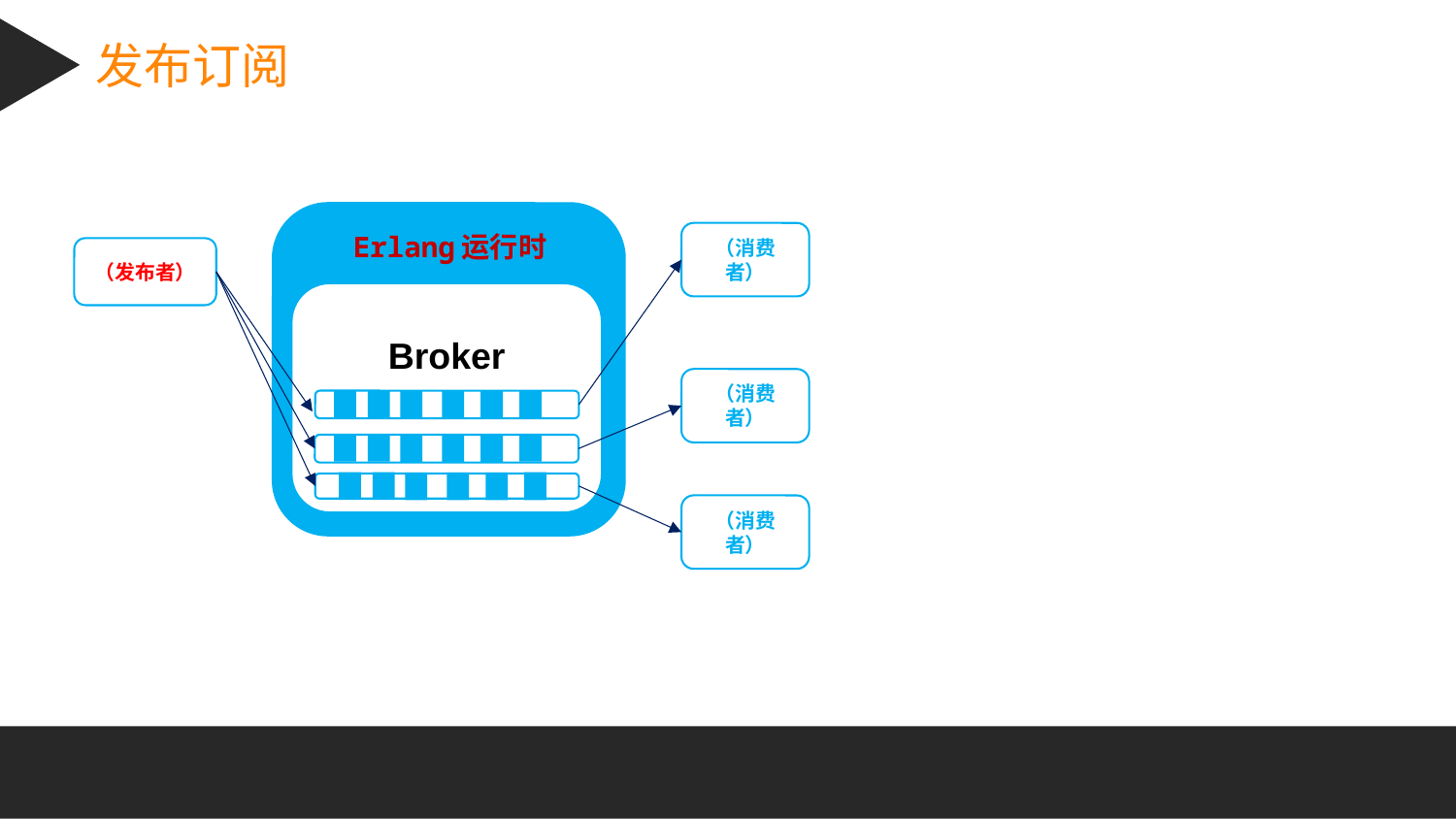

发布订阅

Erlang运行时
（消费者）
（发布者）
Broker

（消费者）

（消费者）